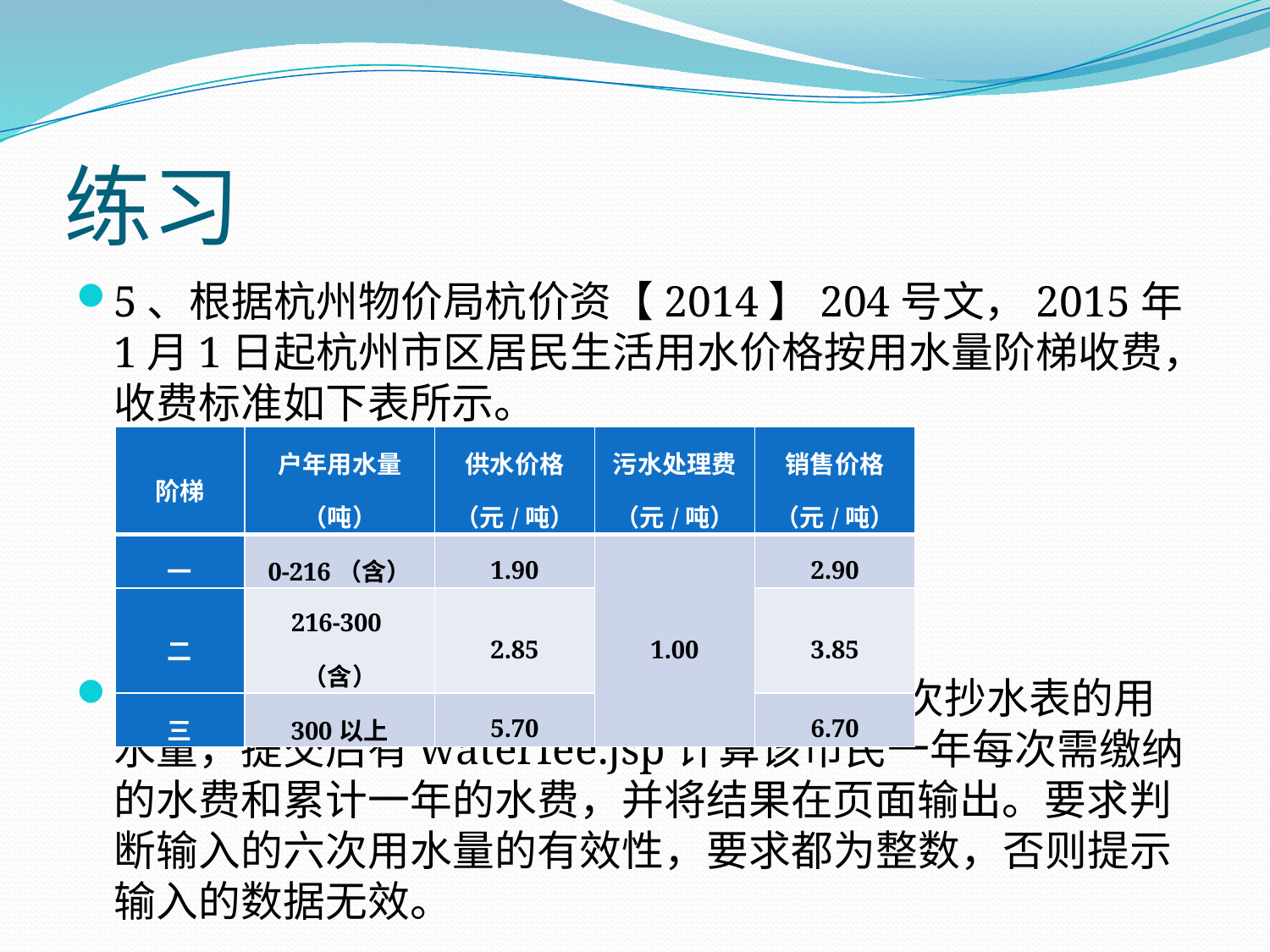

# 练习
5、根据杭州物价局杭价资【2014】204号文，2015年1月1日起杭州市区居民生活用水价格按用水量阶梯收费，收费标准如下表所示。

请编写一个input.jsp为某市民输入一年六次抄水表的用水量，提交后有waterfee.jsp计算该市民一年每次需缴纳的水费和累计一年的水费，并将结果在页面输出。要求判断输入的六次用水量的有效性，要求都为整数，否则提示输入的数据无效。

| 阶梯 | 户年用水量 （吨） | 供水价格 （元/吨） | 污水处理费 （元/吨） | 销售价格 （元/吨） |
| --- | --- | --- | --- | --- |
| 一 | 0-216（含） | 1.90 | 1.00 | 2.90 |
| 二 | 216-300（含） | 2.85 |  | 3.85 |
| 三 | 300以上 | 5.70 |  | 6.70 |